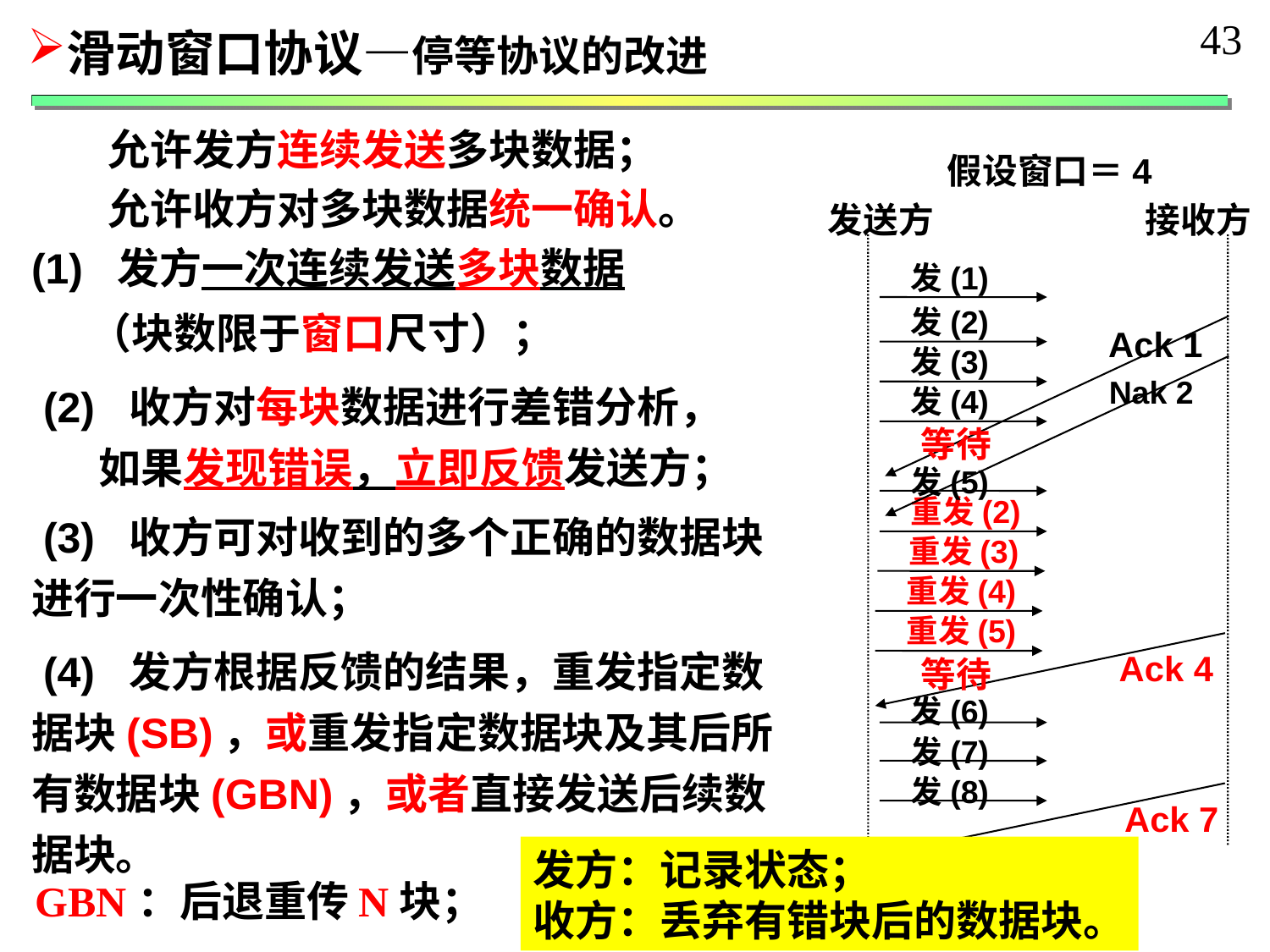

43
滑动窗口协议—停等协议的改进

       允许发方连续发送多块数据；
       允许收方对多块数据统一确认。
(1)  发方一次连续发送多块数据
     （块数限于窗口尺寸）；
 (2)  收方对每块数据进行差错分析，
      如果发现错误，立即反馈发送方；
 (3)  收方可对收到的多个正确的数据块进行一次性确认；
 (4)  发方根据反馈的结果，重发指定数据块(SB)，或重发指定数据块及其后所有数据块(GBN)，或者直接发送后续数据块。
假设窗口＝4
发送方
接收方

发(1)

发(2)

Ack 1
发(3)

Nak 2
发(4)

等待
发(5)

重发(2)

重发(3)

重发(4)

重发(5)

Ack 4
等待
发(6)

发(7)

发(8)

Ack 7
发方：记录状态；
收方：丢弃有错块后的数据块。
GBN：后退重传N块；